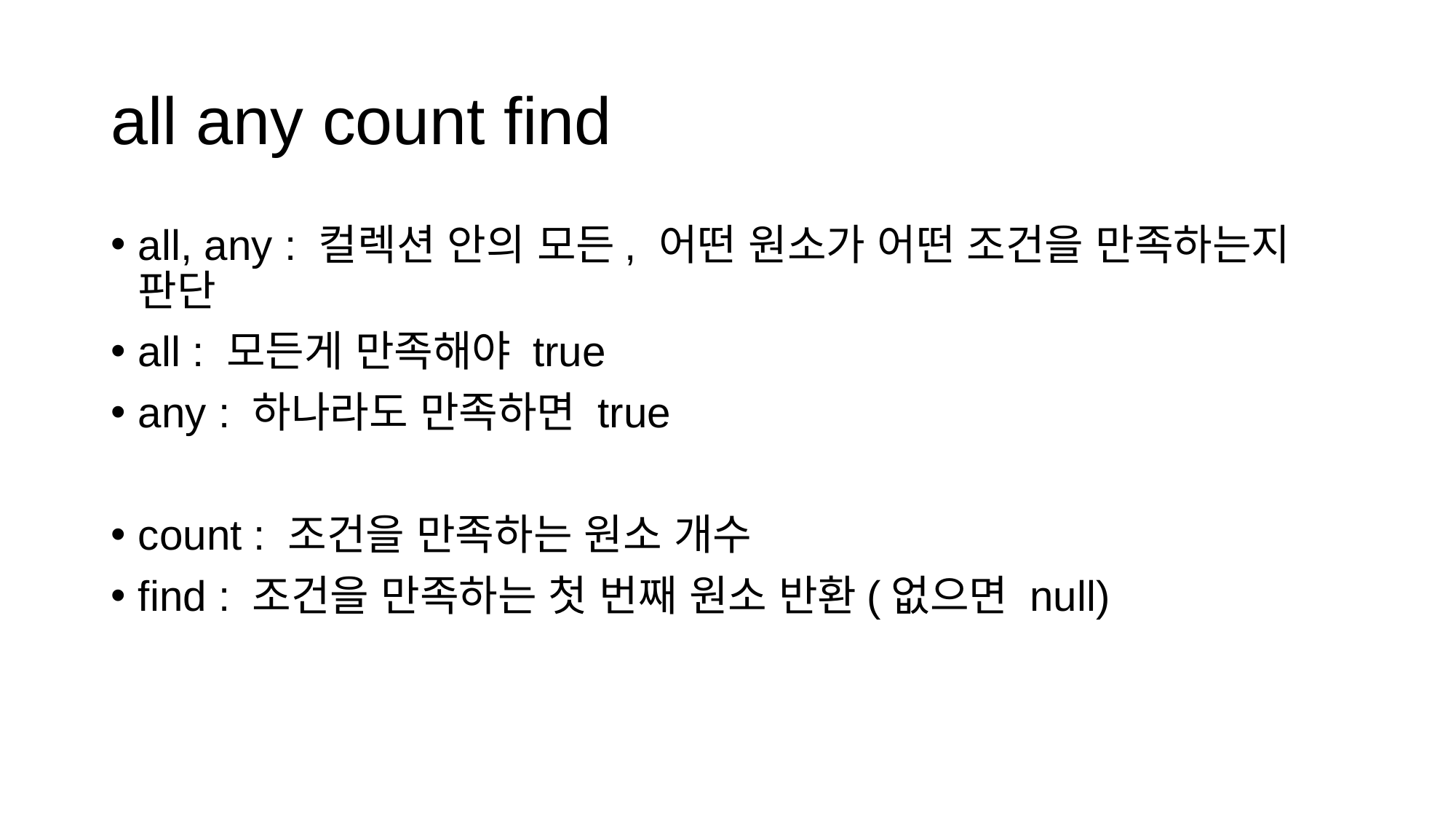

# all any count find
all, any : 컬렉션 안의 모든, 어떤 원소가 어떤 조건을 만족하는지 판단
all : 모든게 만족해야 true
any : 하나라도 만족하면 true

count : 조건을 만족하는 원소 개수
find : 조건을 만족하는 첫 번째 원소 반환(없으면 null)